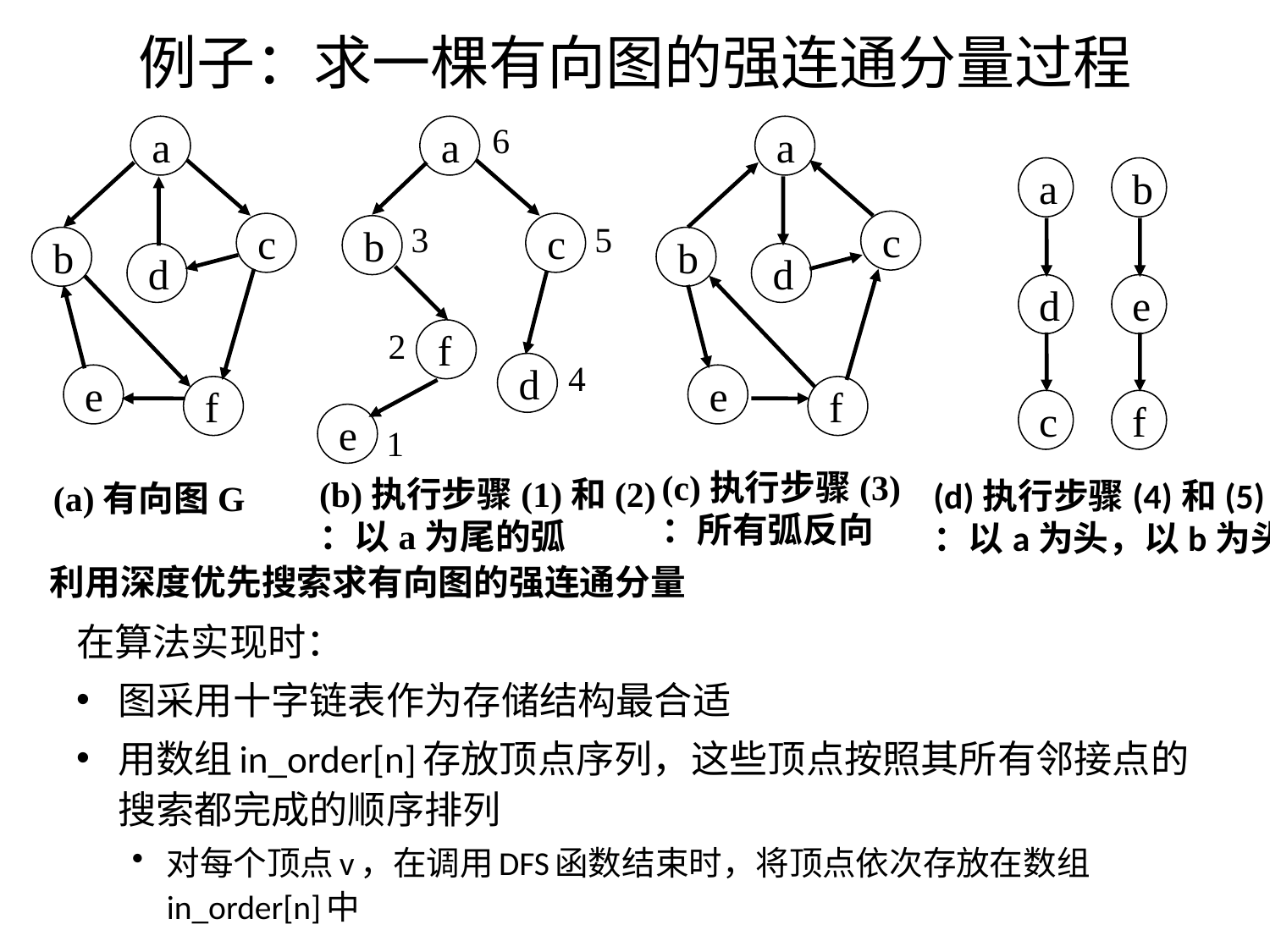

# 例子：求一棵有向图的强连通分量过程
a

c
b
d

e
f

(a)有向图G
a
6

c
b
3
5

f
2
d
4

e
1
(b)执行步骤(1)和(2)
：以a为尾的弧
a

c
b
d
e
f
(c)执行步骤(3)
：所有弧反向
a

d

c
b

e

f
(d)执行步骤(4)和(5)
：以a为头，以b为头
利用深度优先搜索求有向图的强连通分量
在算法实现时：
图采用十字链表作为存储结构最合适
用数组in_order[n]存放顶点序列，这些顶点按照其所有邻接点的搜索都完成的顺序排列
对每个顶点v，在调用DFS函数结束时，将顶点依次存放在数组in_order[n]中